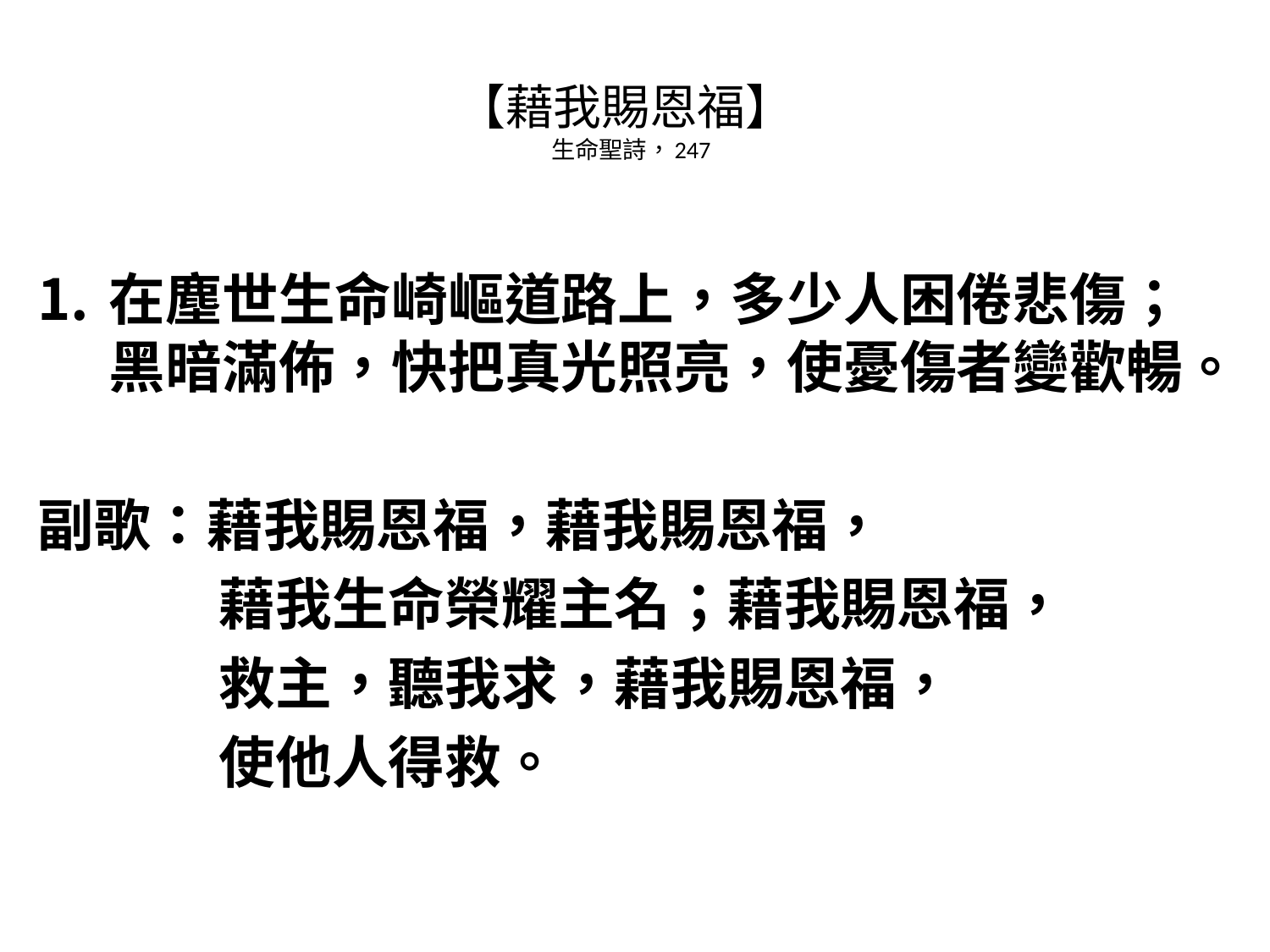

# 【藉我賜恩福】 生命聖詩，247
在塵世生命崎嶇道路上，多少人困倦悲傷；
黑暗滿佈，快把真光照亮，使憂傷者變歡暢。

副歌：藉我賜恩福，藉我賜恩福，
             藉我生命榮耀主名；藉我賜恩福，
             救主，聽我求，藉我賜恩福，
             使他人得救。